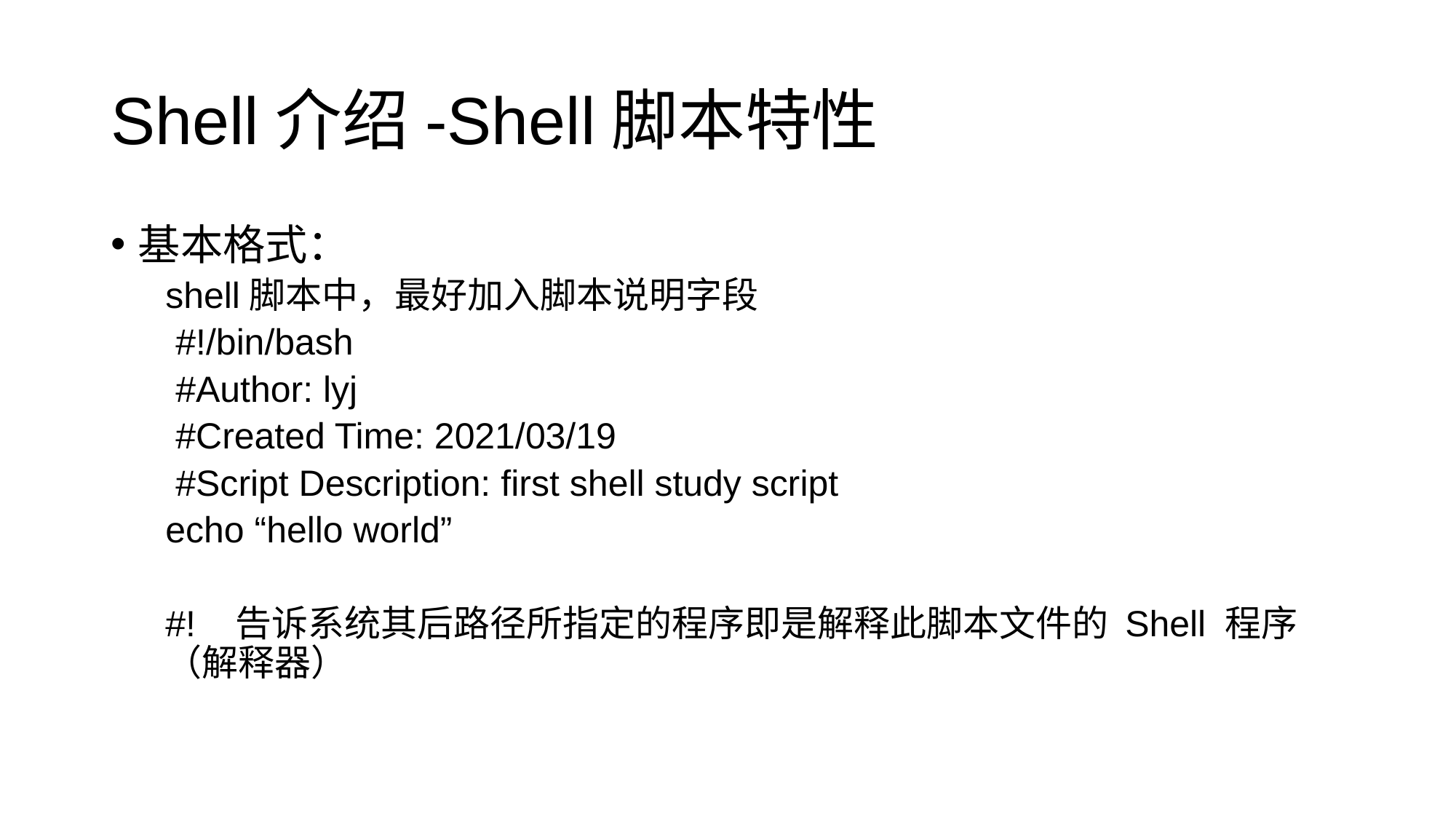

# Shell介绍-Shell脚本特性
基本格式：
shell脚本中，最好加入脚本说明字段
 #!/bin/bash
 #Author: lyj
 #Created Time: 2021/03/19
 #Script Description: first shell study script
echo “hello world”

#!   告诉系统其后路径所指定的程序即是解释此脚本文件的 Shell 程序（解释器）